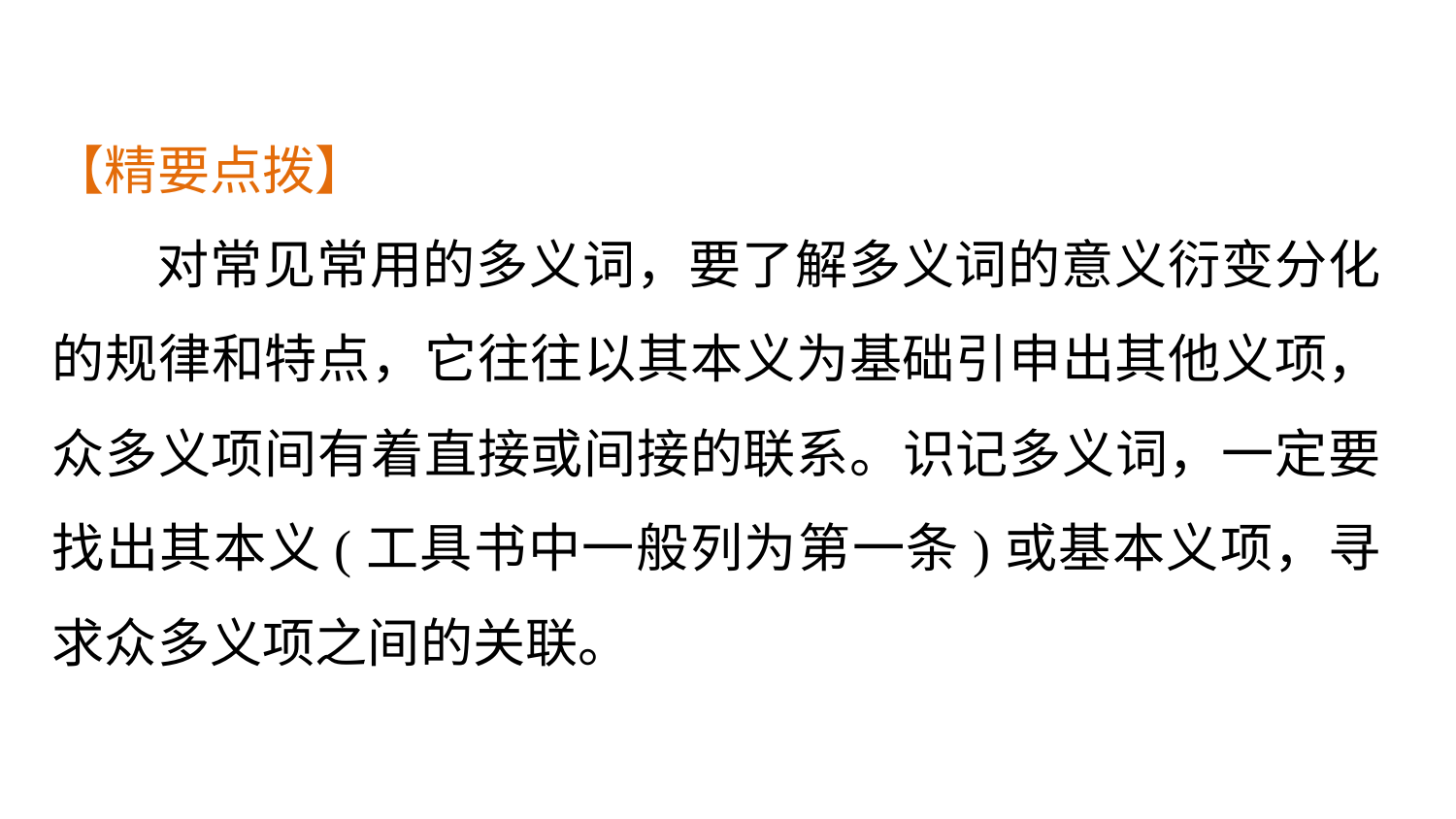

【精要点拨】
对常见常用的多义词，要了解多义词的意义衍变分化的规律和特点，它往往以其本义为基础引申出其他义项，众多义项间有着直接或间接的联系。识记多义词，一定要找出其本义(工具书中一般列为第一条)或基本义项，寻求众多义项之间的关联。